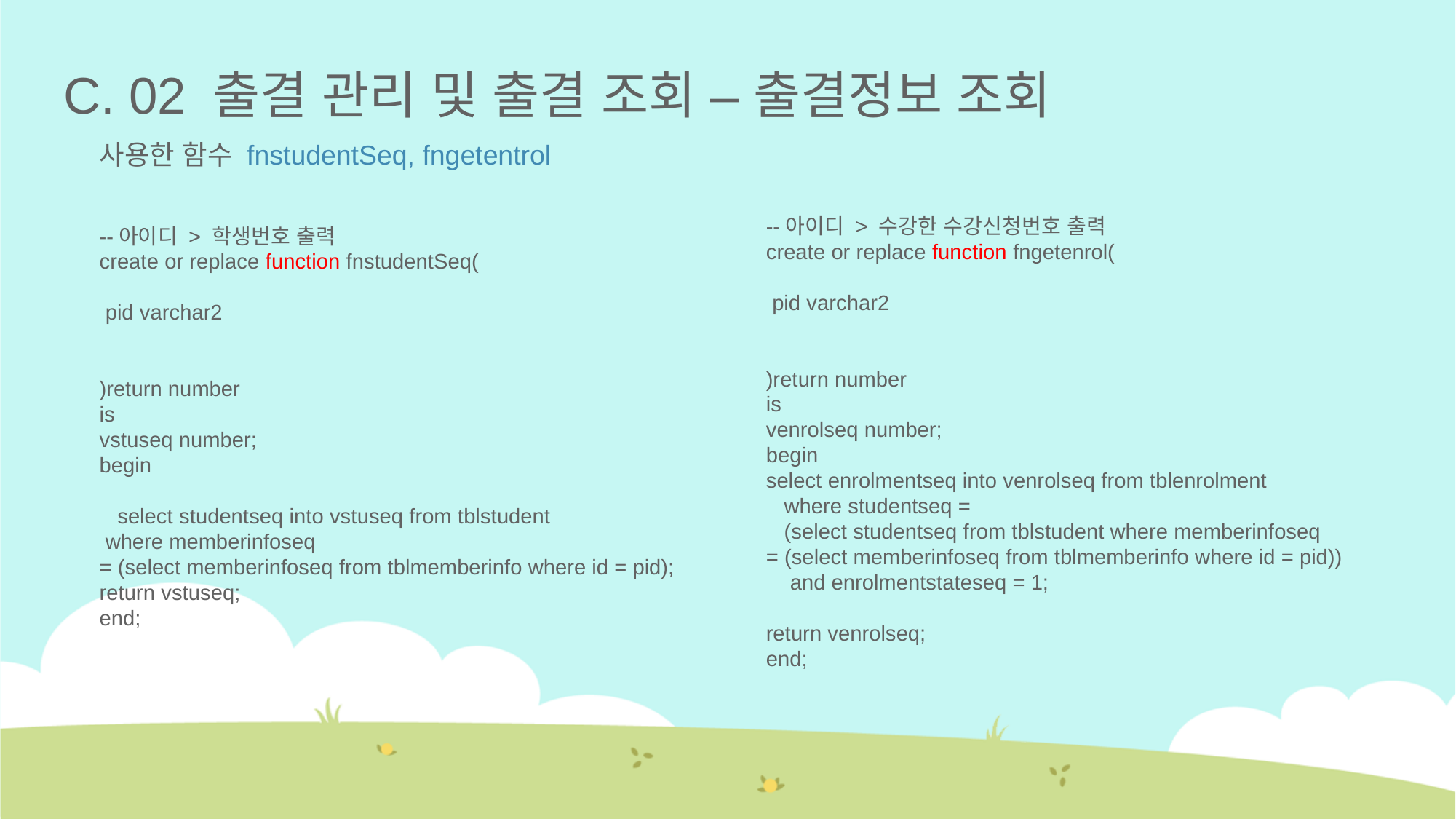

C. 02 출결 관리 및 출결 조회 – 출결정보 조회
사용한 함수 fnstudentSeq, fngetentrol
--아이디 > 수강한 수강신청번호 출력
create or replace function fngetenrol(

 pid varchar2

)return number
is
venrolseq number;
begin
select enrolmentseq into venrolseq from tblenrolment
   where studentseq =
   (select studentseq from tblstudent where memberinfoseq
= (select memberinfoseq from tblmemberinfo where id = pid))
    and enrolmentstateseq = 1;

return venrolseq;
end;
--아이디 > 학생번호 출력
create or replace function fnstudentSeq(

 pid varchar2

)return number
is
vstuseq number;
begin

   select studentseq into vstuseq from tblstudent
 where memberinfoseq
= (select memberinfoseq from tblmemberinfo where id = pid);
return vstuseq;
end;